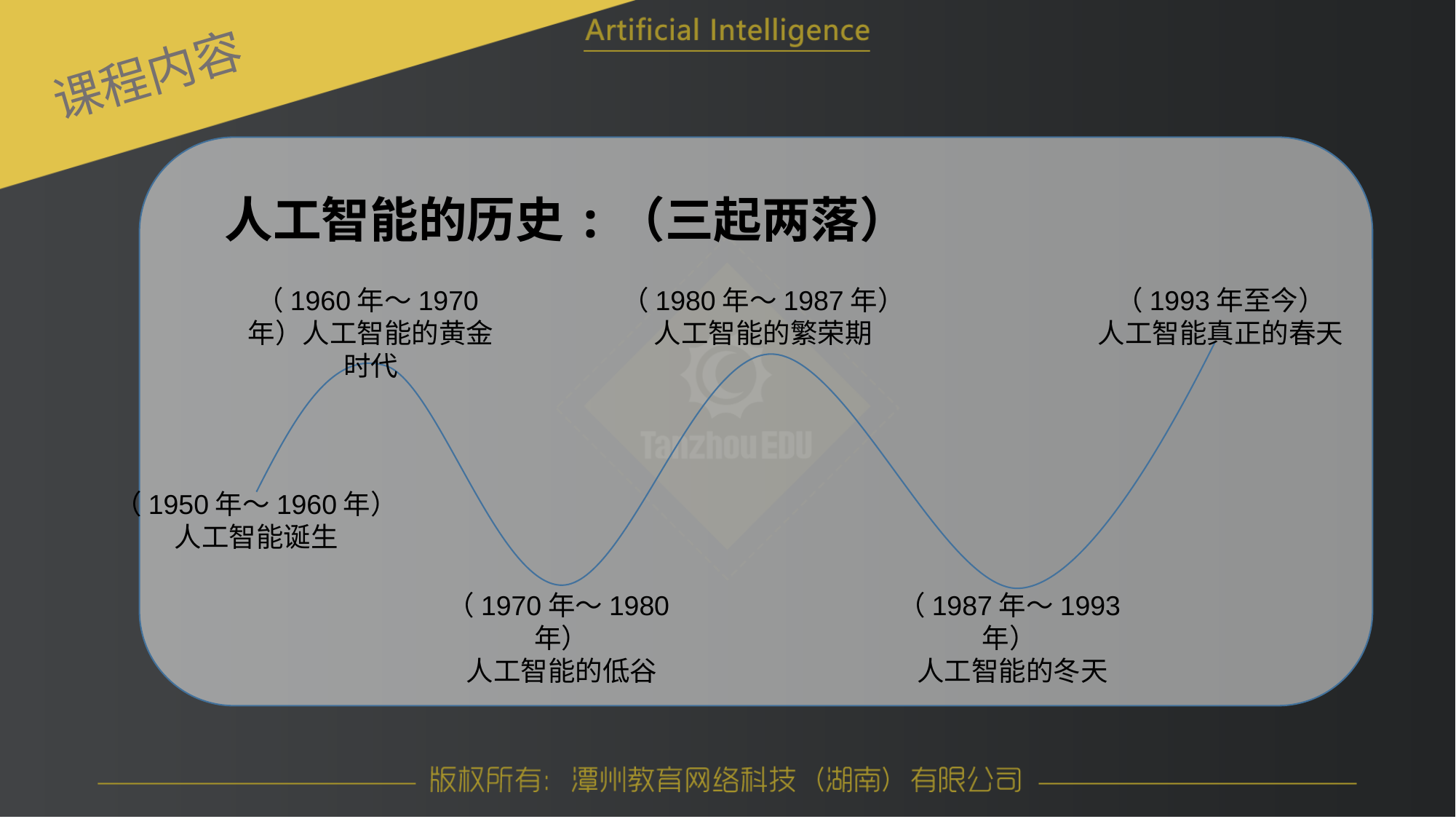

课程内容

人工智能的历史:（三起两落）
（1960年～1970年）人工智能的黄金时代
（1980年～1987年）
人工智能的繁荣期
（1993年至今）
人工智能真正的春天

（1950年～1960年）
人工智能诞生
（1970年～1980年）
人工智能的低谷
（1987年～1993年）
人工智能的冬天